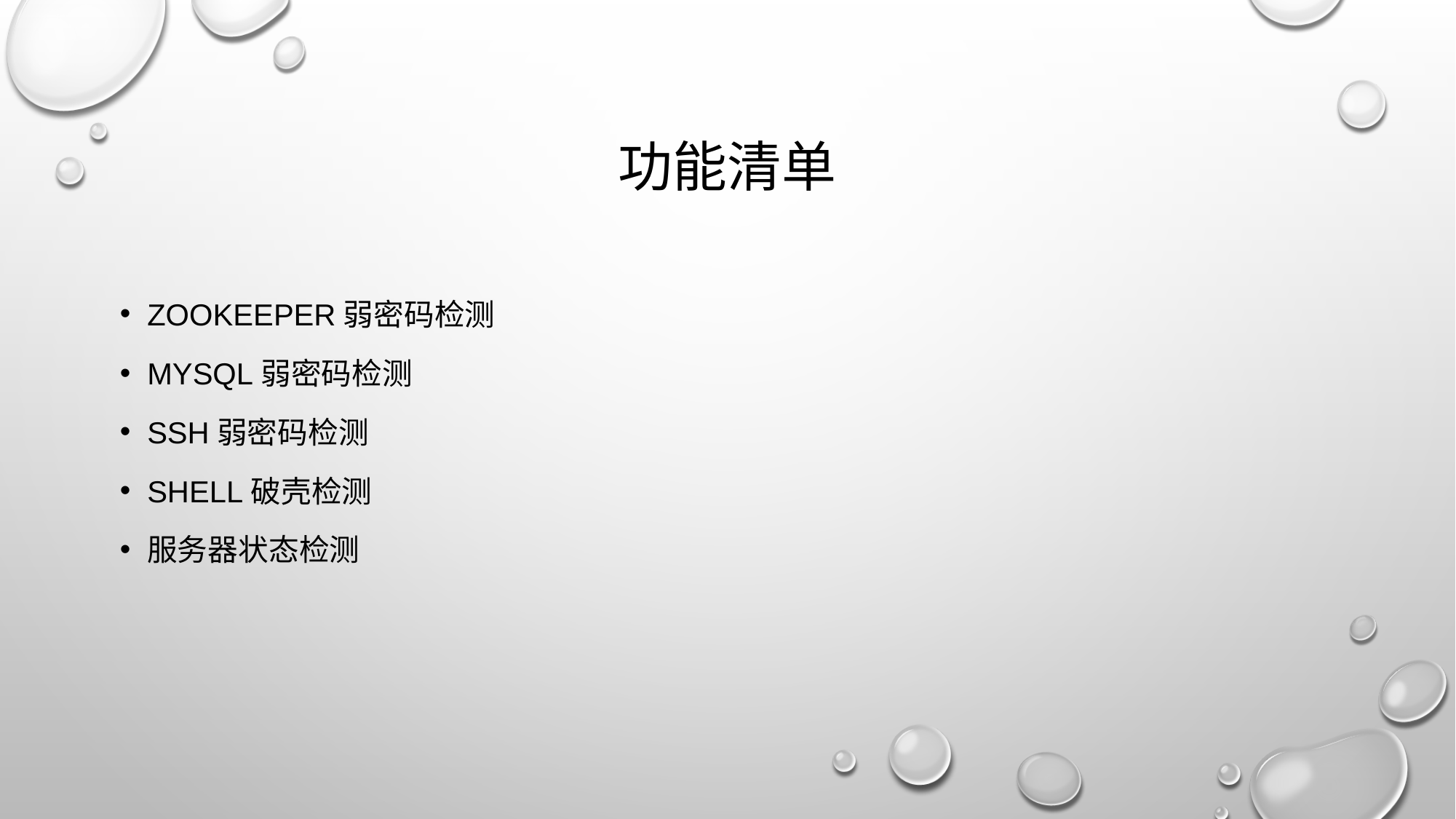

# 功能清单
Zookeeper弱密码检测
Mysql弱密码检测
Ssh弱密码检测
Shell破壳检测
服务器状态检测